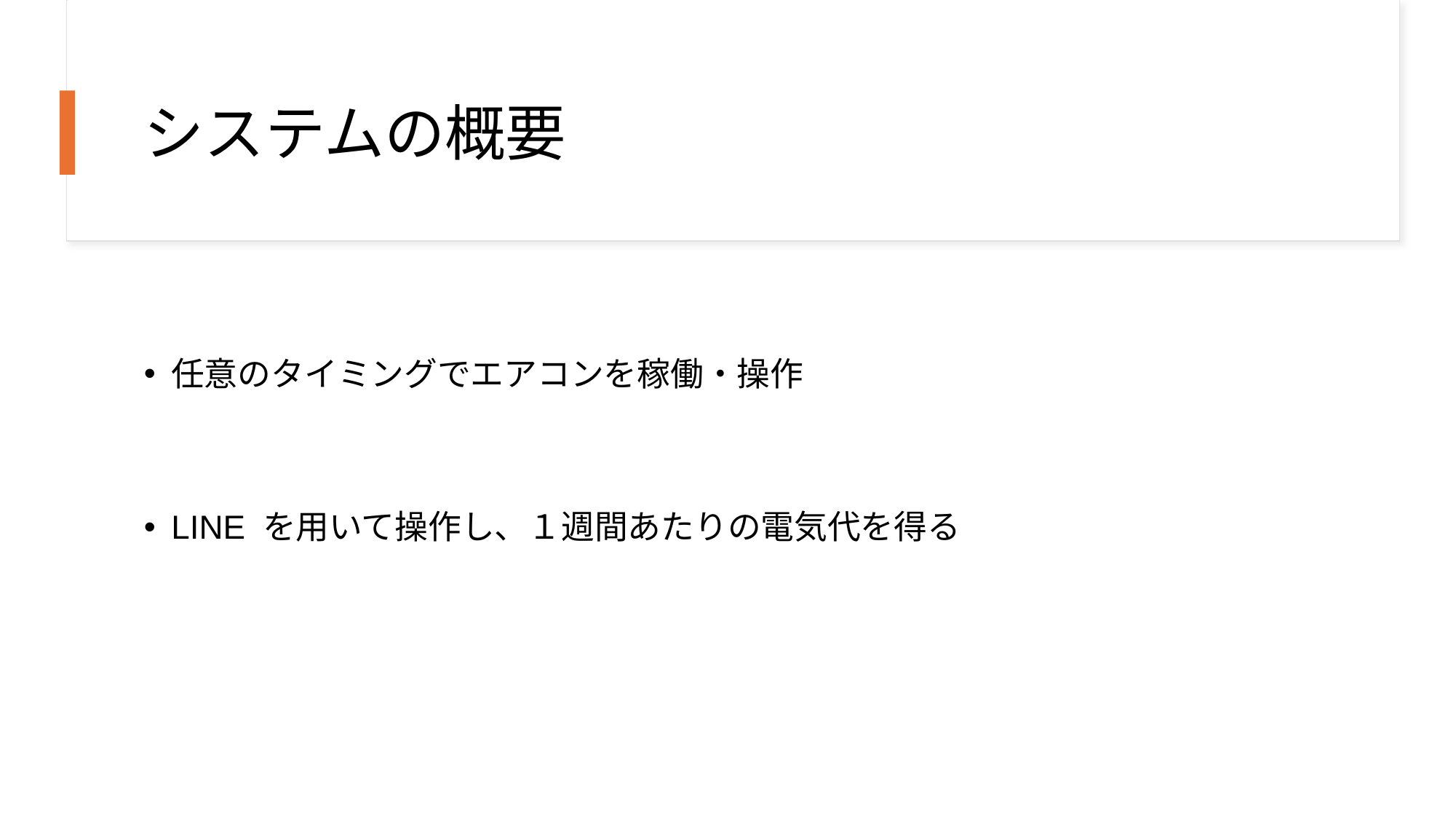

# システムの概要

任意のタイミングでエアコンを稼働・操作

LINE を用いて操作し、１週間あたりの電気代を得る